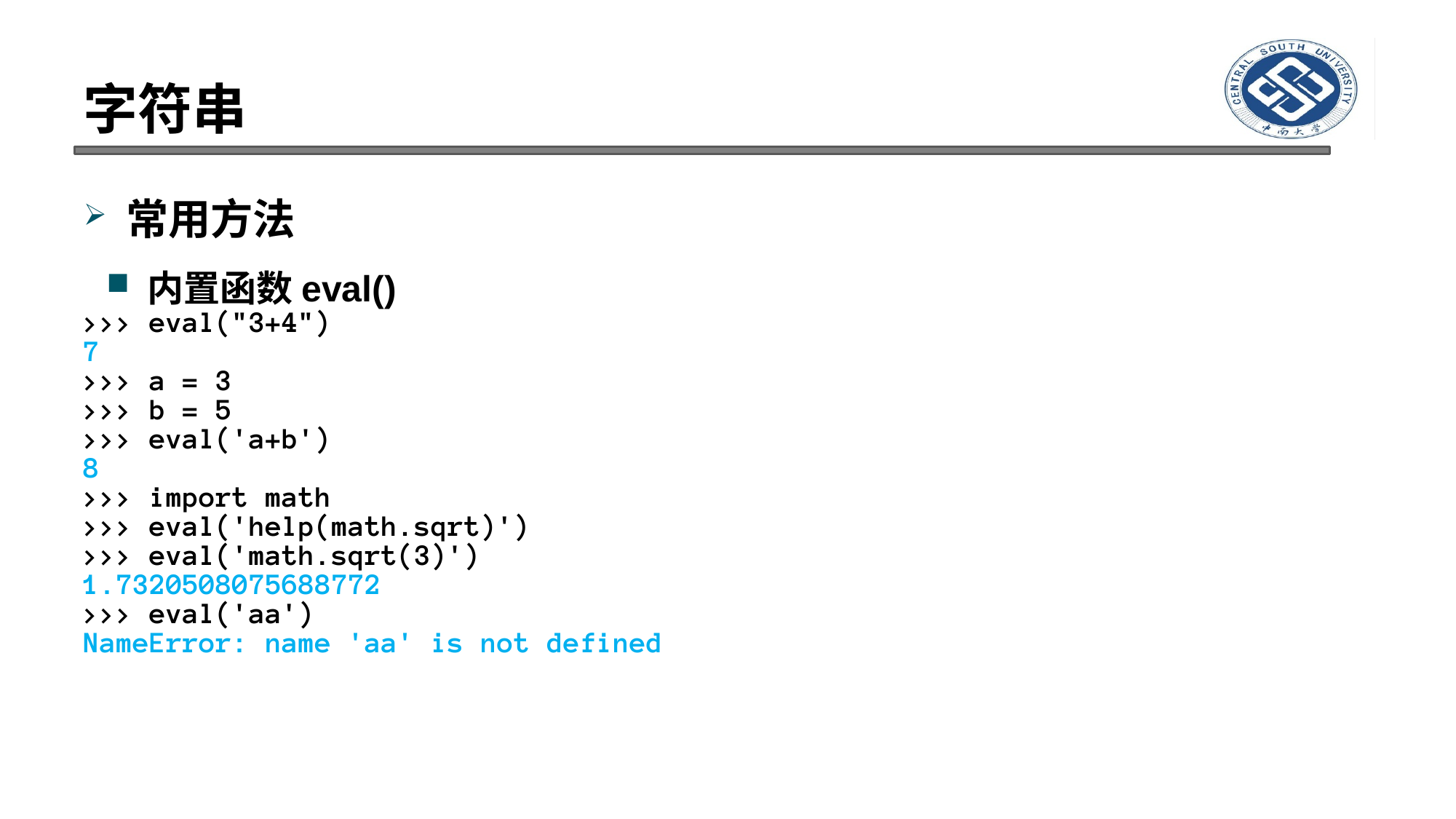

# 字符串
常用方法
内置函数eval()
>>> eval("3+4")
7
>>> a = 3
>>> b = 5
>>> eval('a+b')
8
>>> import math
>>> eval('help(math.sqrt)')
>>> eval('math.sqrt(3)')
1.7320508075688772
>>> eval('aa')
NameError: name 'aa' is not defined